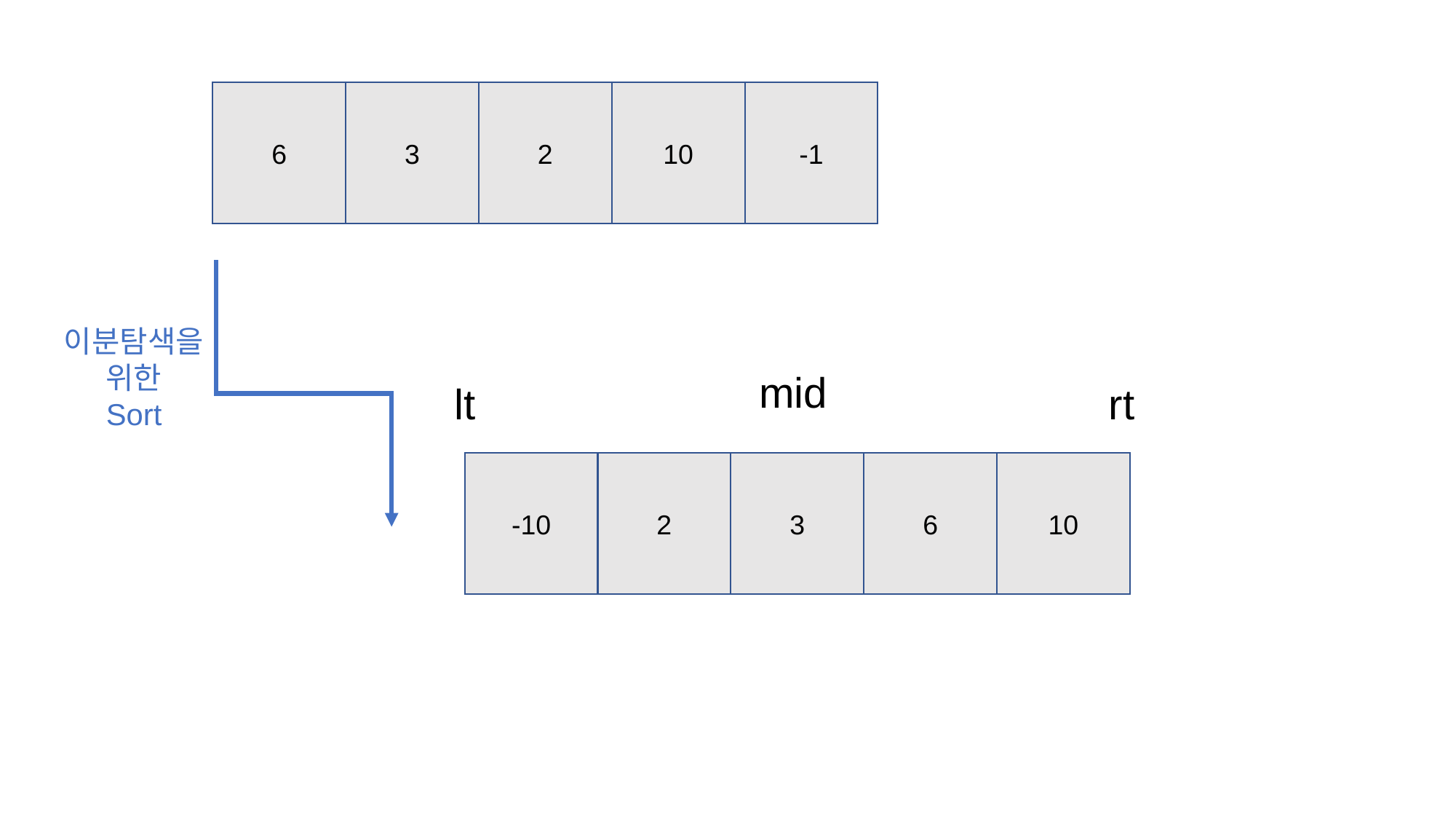

6
3
2
10
-1
이분탐색을 위한
Sort
mid
lt
rt
-10
2
3
6
10